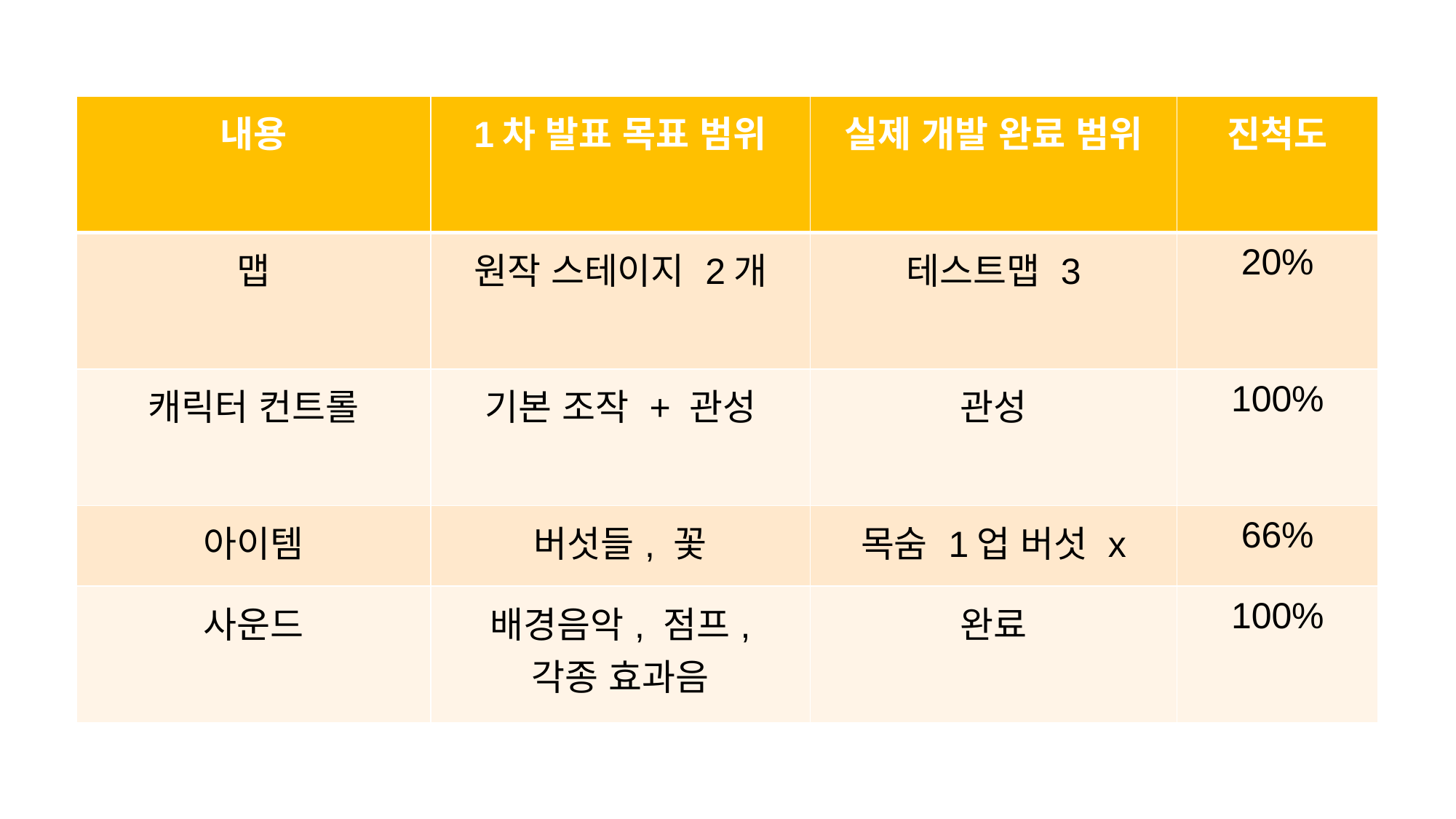

| 내용 | 1차 발표 목표 범위 | 실제 개발 완료 범위 | 진척도 |
| --- | --- | --- | --- |
| 맵 | 원작 스테이지 2개 | 테스트맵 3 | 20% |
| 캐릭터 컨트롤 | 기본 조작 + 관성 | 관성 | 100% |
| 아이템 | 버섯들, 꽃 | 목숨 1업 버섯 x | 66% |
| 사운드 | 배경음악, 점프, 각종 효과음 | 완료 | 100% |